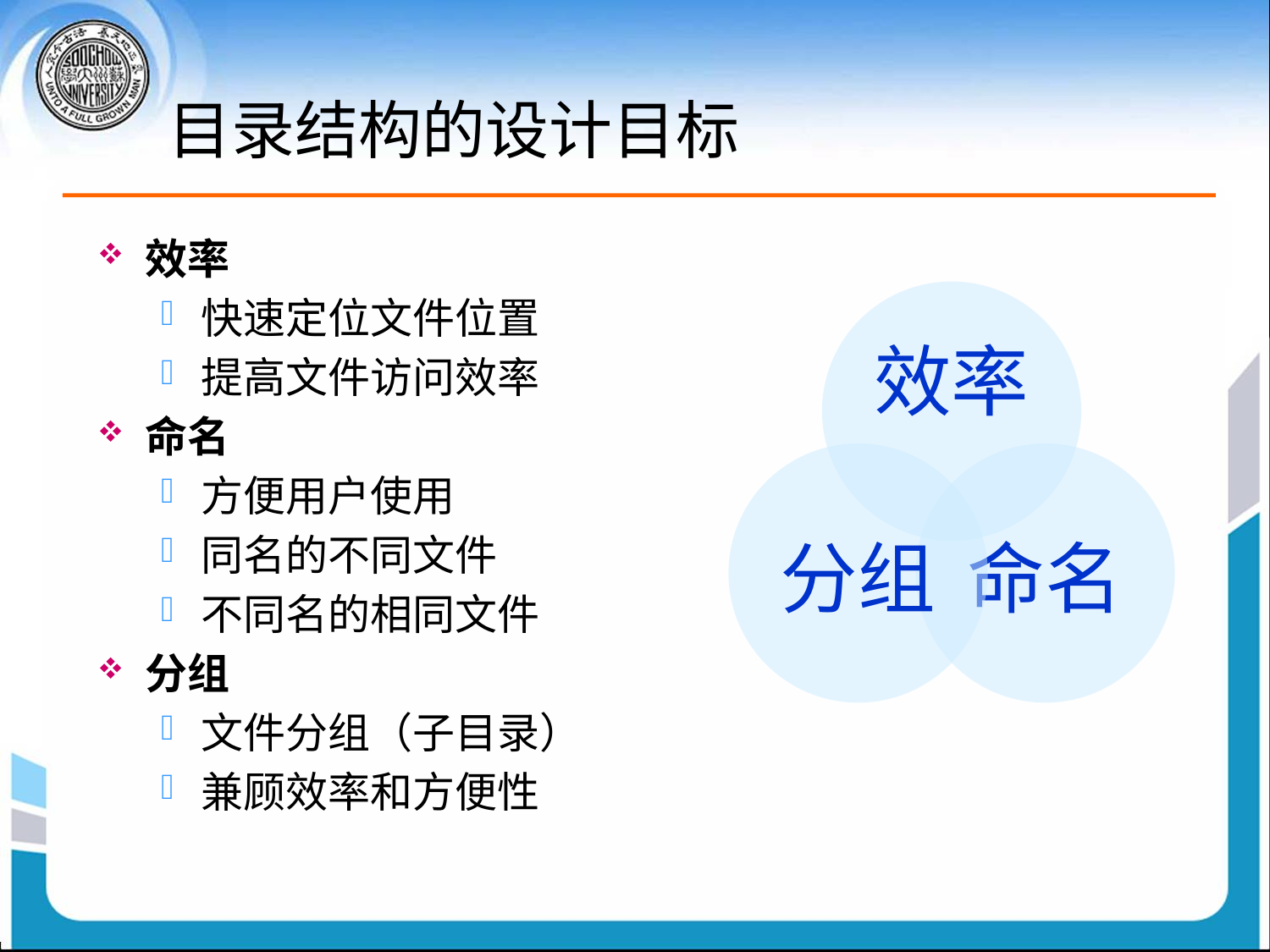

# 目录结构的设计目标
效率
快速定位文件位置
提高文件访问效率
命名
方便用户使用
同名的不同文件
不同名的相同文件
分组
文件分组（子目录）
兼顾效率和方便性
效率
命名
分组